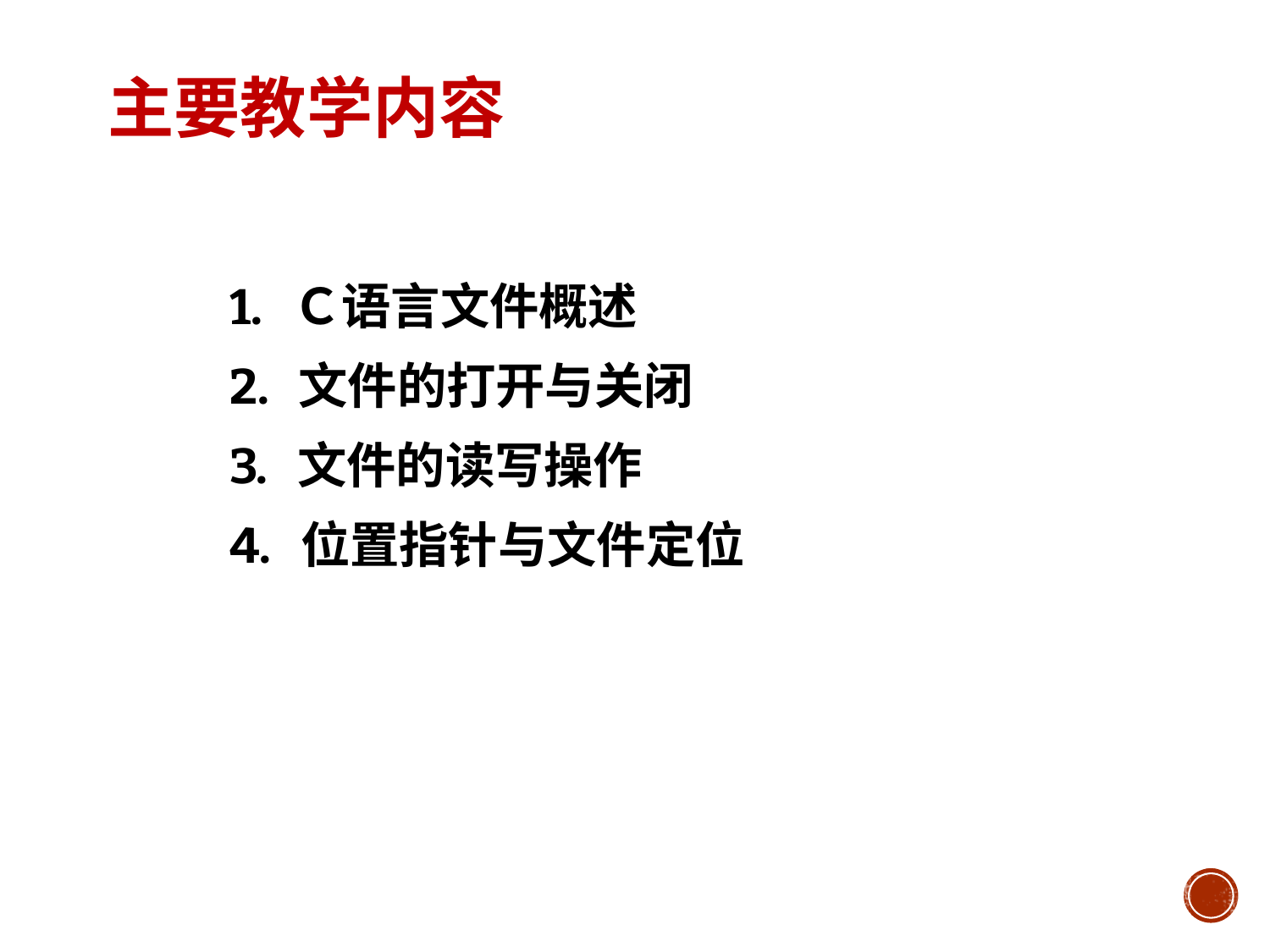

主要教学内容
1.  Ｃ语言文件概述
2.  文件的打开与关闭
3.  文件的读写操作
4.  位置指针与文件定位
4